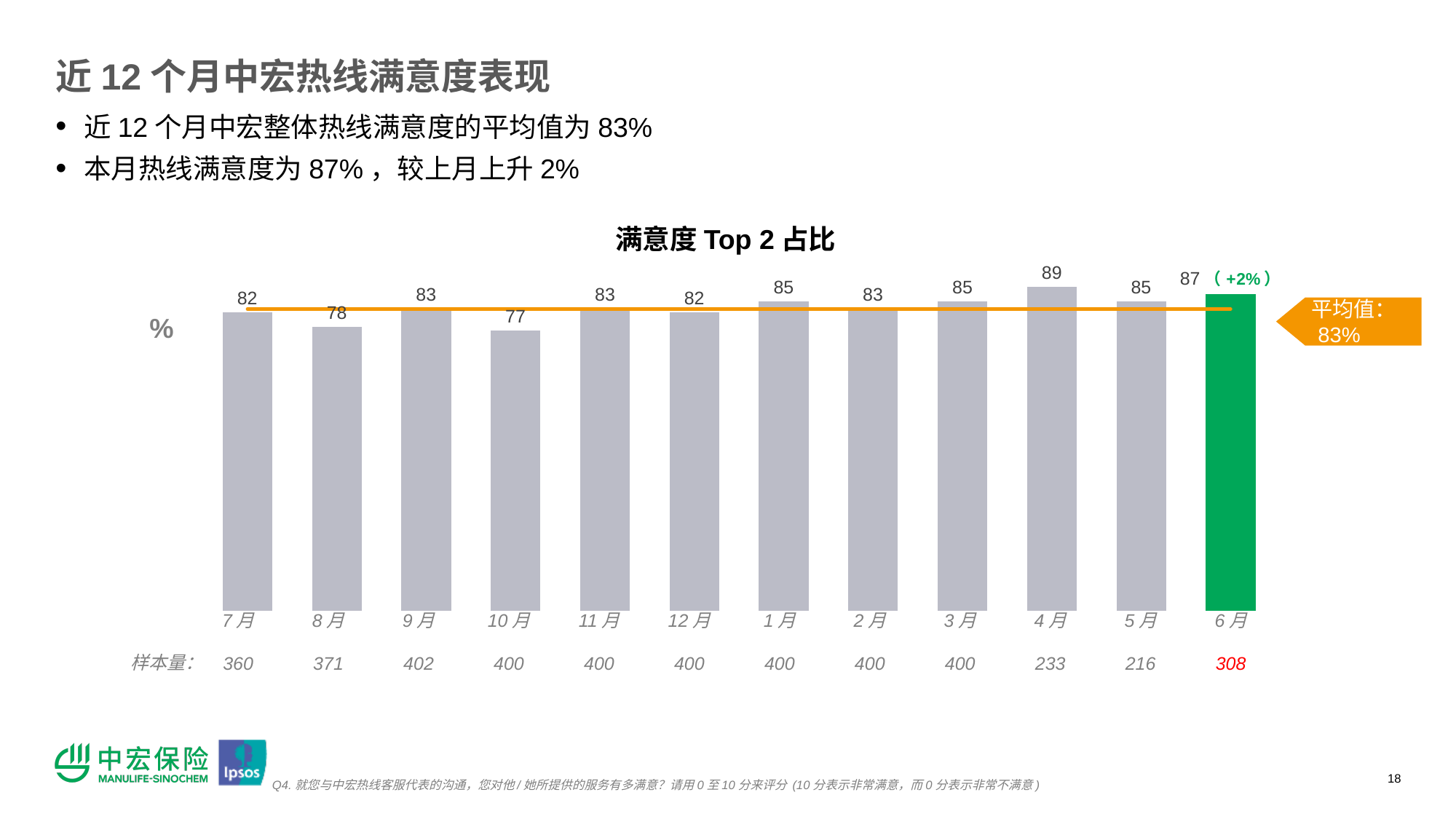

# 近12个月中宏热线满意度表现
近12个月中宏整体热线满意度的平均值为83%
本月热线满意度为87%，较上月上升2%
满意度Top 2占比

### Chart

| Category | NPS | Average |
|---|---|---|
| 7月 | 82.0 | 82.82692307692308 |
| 8月 | 78.0 | 82.82692307692308 |
| 9月 | 83.0 | 82.82692307692308 |
| 10月 | 77.0 | 82.82692307692308 |
| 11月 | 83.0 | 82.82692307692308 |
| 12月 | 82.0 | 82.82692307692308 |
| 1月 | 85.0 | 82.82692307692308 |
| 2月 | 83.0 | 82.82692307692308 |
| 3月 | 85.0 | 82.82692307692308 |
| 4月 | 89.0 | 82.82692307692308 |
| 5月 | 85.0 | 82.82692307692308 |
| 6月 | 87.0 | 82.82692307692308 |
平均值：     83%
%
| 7月 | 8月 | 9月 | 10月 | 11月 | 12月 | 1月 | 2月 | 3月 | 4月 | 5月 | 6月 |
| --- | --- | --- | --- | --- | --- | --- | --- | --- | --- | --- | --- |
| 360 | 371 | 402 | 400 | 400 | 400 | 400 | 400 | 400 | 233 | 216 | 308 |
样本量：
Q4.就您与中宏热线客服代表的沟通，您对他/她所提供的服务有多满意？请用0至10分来评分 (10分表示非常满意，而0分表示非常不满意)
18